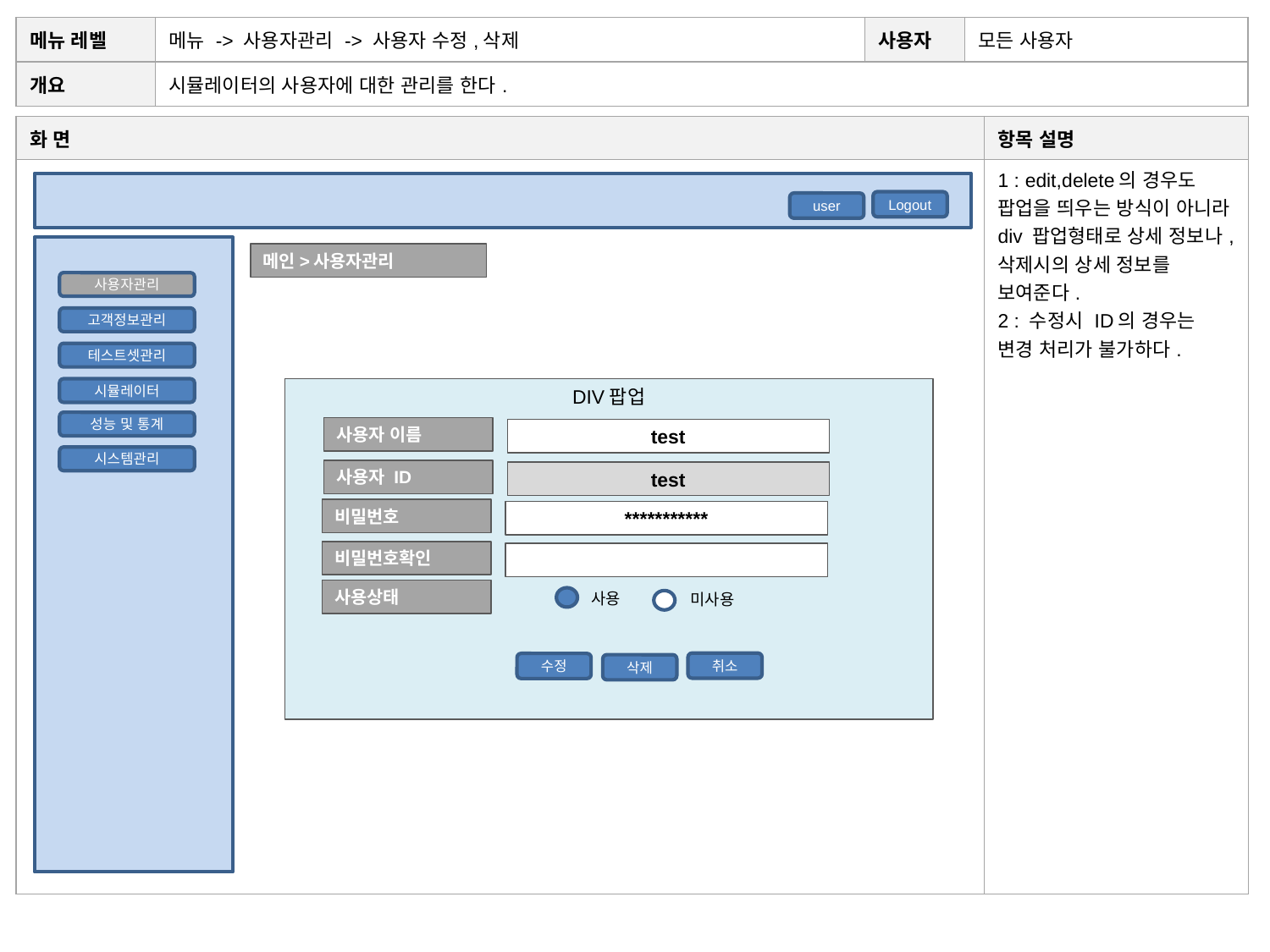

| 메뉴 레벨 | 메뉴 -> 사용자관리 -> 사용자 수정,삭제 | 사용자 | 모든 사용자 |
| --- | --- | --- | --- |
| 개요 | 시뮬레이터의 사용자에 대한 관리를 한다. |  |  |
| 화 면 | 항목 설명 |
| --- | --- |
|  | 1 : edit,delete의 경우도 팝업을 띄우는 방식이 아니라 div 팝업형태로 상세 정보나,삭제시의 상세 정보를 보여준다. 2 : 수정시 ID의 경우는 변경 처리가 불가하다. |

Logout
user

메인>사용자관리
사용자관리
고객정보관리
테스트셋관리
시뮬레이터
DIV팝업
성능 및 통계
사용자 이름
test
시스템관리
사용자 ID
test
비밀번호
***********
비밀번호확인

사용상태
사용
미사용

취소
수정
삭제